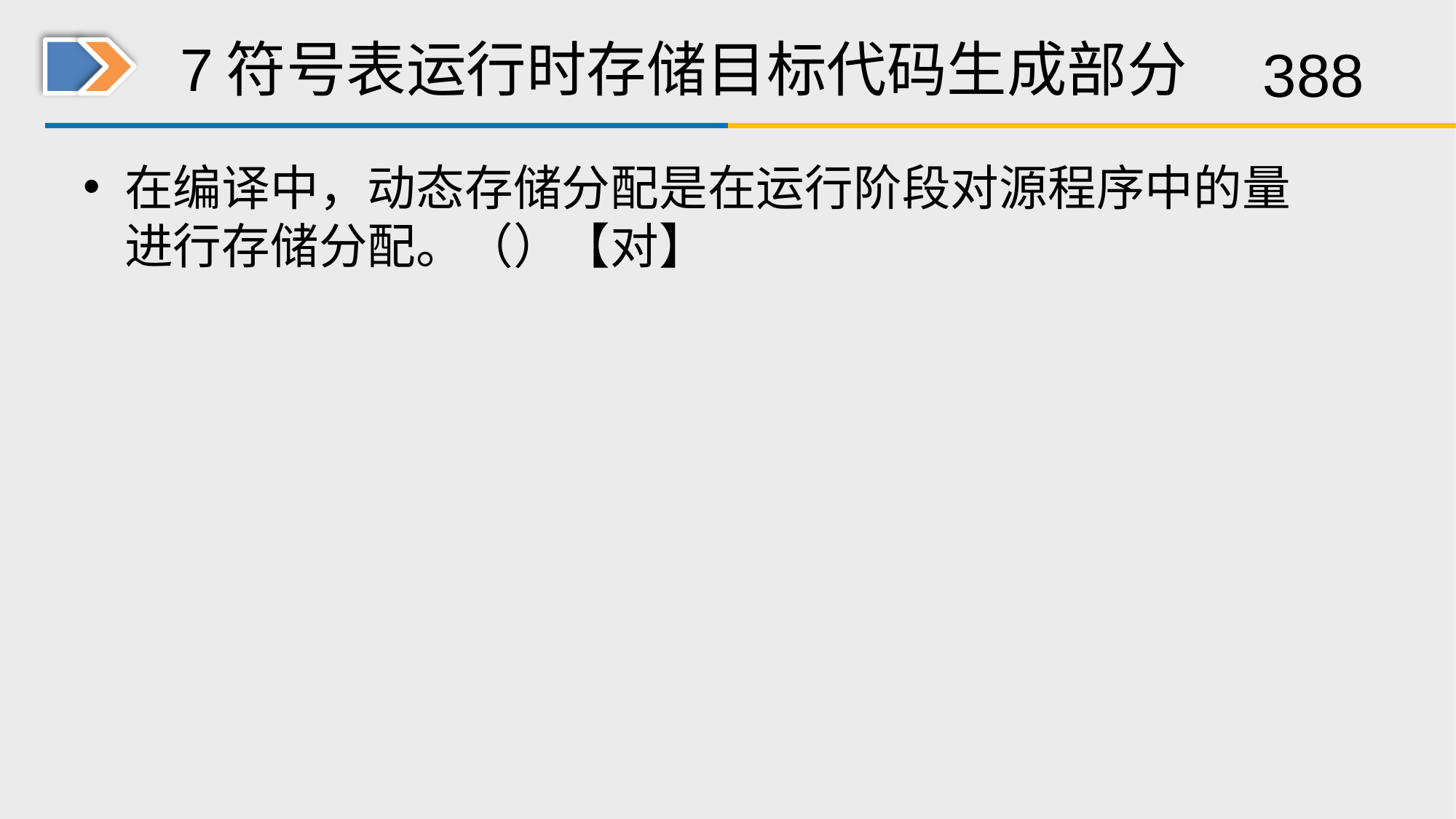

# 7符号表运行时存储目标代码生成部分
388
在编译中，动态存储分配是在运行阶段对源程序中的量进行存储分配。（）【对】